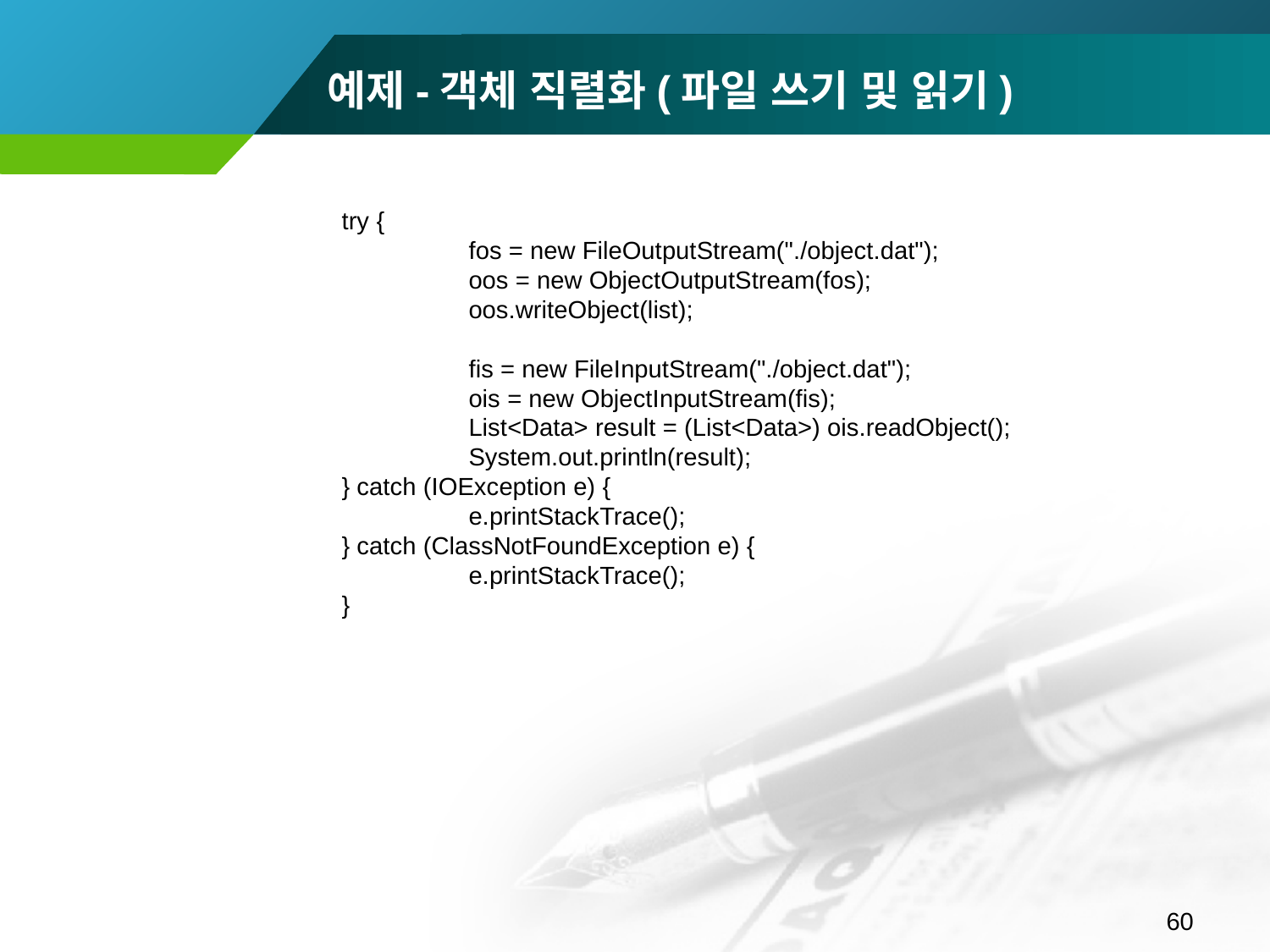

예제-객체 직렬화(파일 쓰기 및 읽기)
		try {
			fos = new FileOutputStream("./object.dat");
			oos = new ObjectOutputStream(fos);
			oos.writeObject(list);

			fis = new FileInputStream("./object.dat");
			ois = new ObjectInputStream(fis);
			List<Data> result = (List<Data>) ois.readObject();
			System.out.println(result);
		} catch (IOException e) {
			e.printStackTrace();
		} catch (ClassNotFoundException e) {
			e.printStackTrace();
		}
60